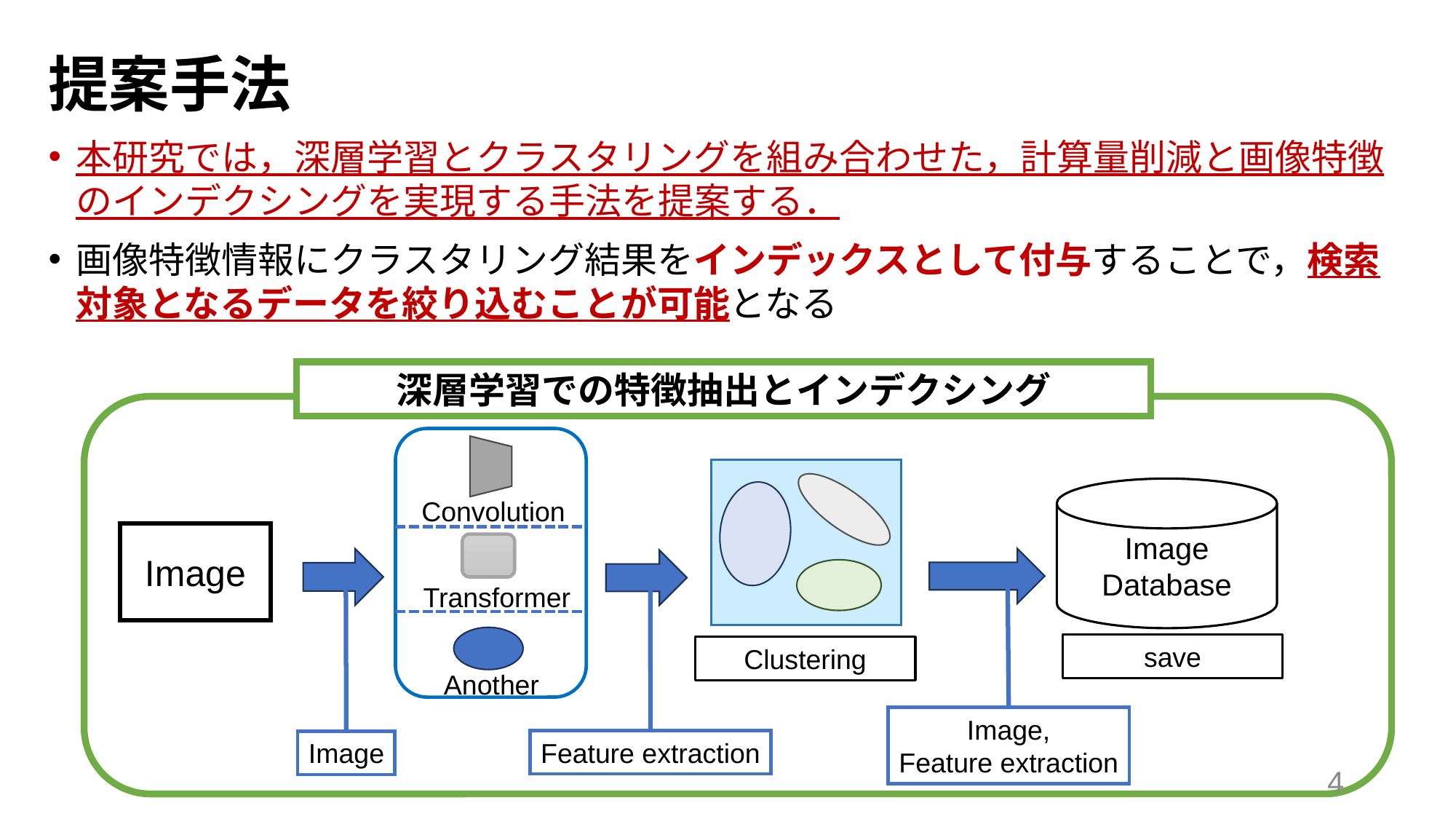

提案手法
本研究では，深層学習とクラスタリングを組み合わせた，計算量削減と画像特徴のインデクシングを実現する手法を提案する．
画像特徴情報にクラスタリング結果をインデックスとして付与することで，検索対象となるデータを絞り込むことが可能となる
深層学習での特徴抽出とインデクシング

Convolution
Image

Transformer

save
Clustering
Another
Image,
Feature extraction
Feature extraction
Image

Image
Database

4